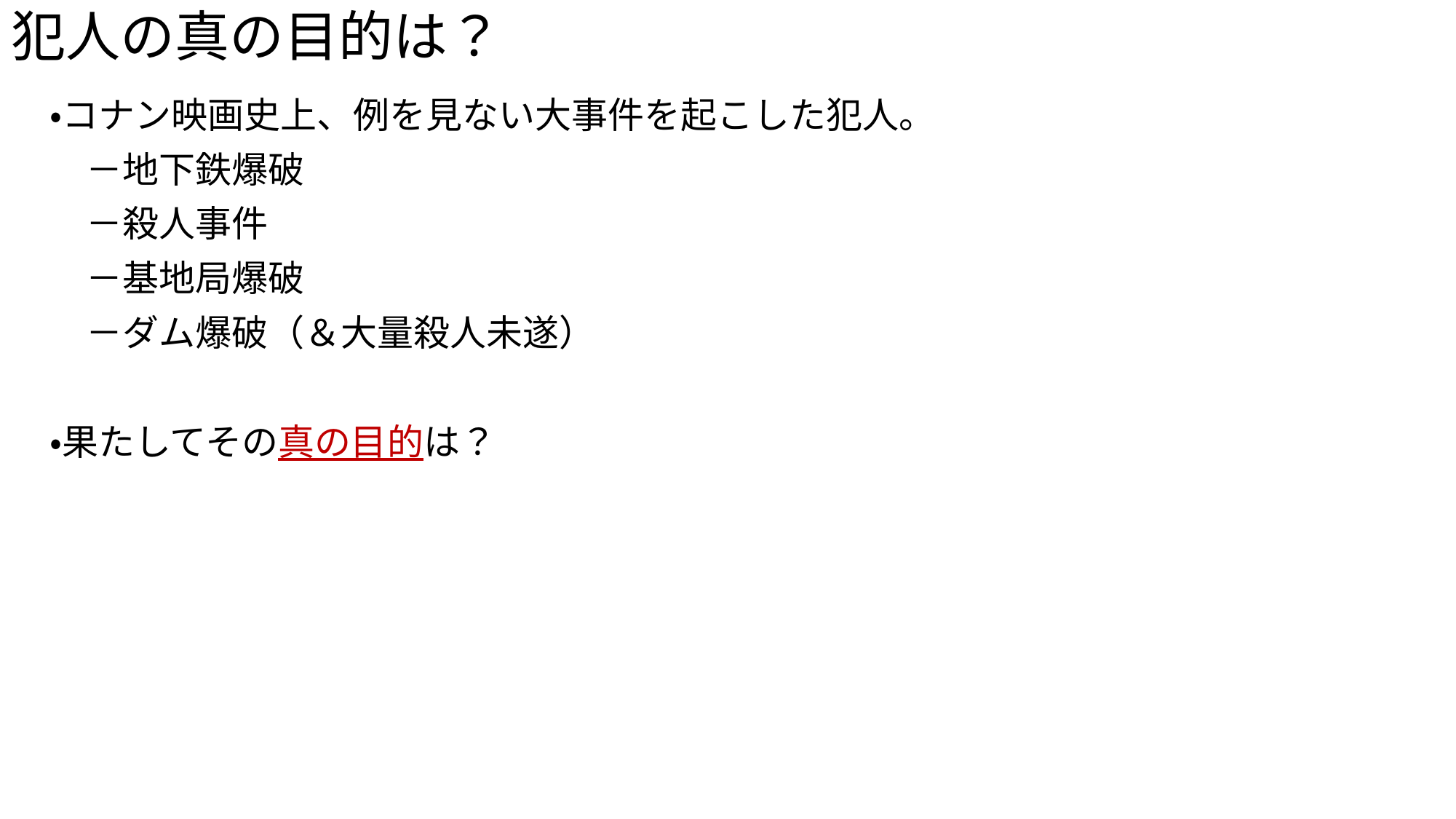

# 犯人の真の目的は？
・コナン映画史上、例を見ない大事件を起こした犯人。
　－地下鉄爆破
　－殺人事件
　－基地局爆破
　－ダム爆破（＆大量殺人未遂）

・果たしてその真の目的は？